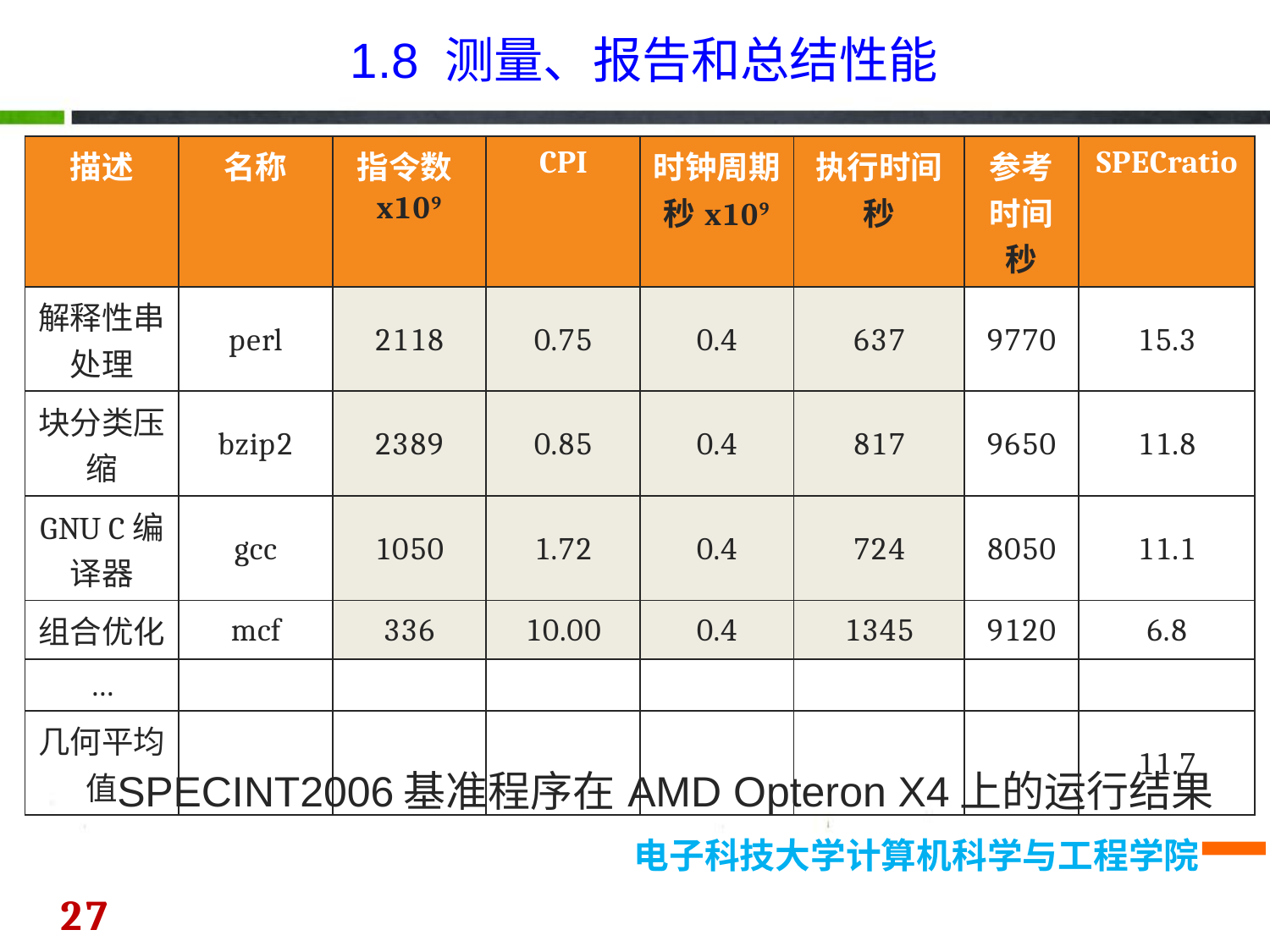

1.8 测量、报告和总结性能
| 描述 | 名称 | 指令数x109 | CPI | 时钟周期 秒x109 | 执行时间 秒 | 参考时间 秒 | SPECratio |
| --- | --- | --- | --- | --- | --- | --- | --- |
| 解释性串处理 | perl | 2118 | 0.75 | 0.4 | 637 | 9770 | 15.3 |
| 块分类压缩 | bzip2 | 2389 | 0.85 | 0.4 | 817 | 9650 | 11.8 |
| GNU C编译器 | gcc | 1050 | 1.72 | 0.4 | 724 | 8050 | 11.1 |
| 组合优化 | mcf | 336 | 10.00 | 0.4 | 1345 | 9120 | 6.8 |
| … |  |  |  |  |  |  |  |
| 几何平均值 |  |  |  |  |  |  | 11.7 |
SPECINT2006基准程序在AMD Opteron X4上的运行结果